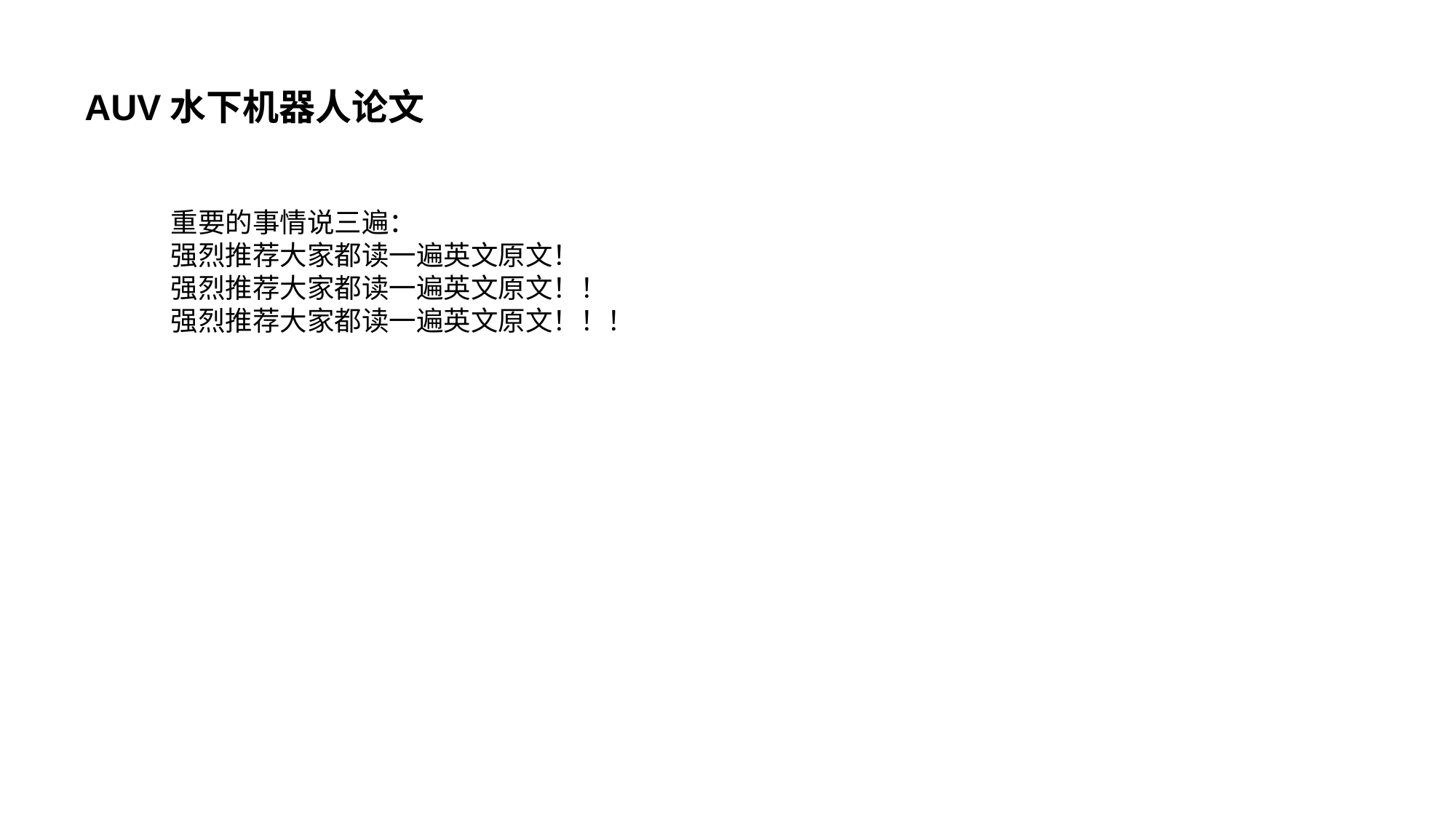

AUV水下机器人论文
重要的事情说三遍：
强烈推荐大家都读一遍英文原文！
强烈推荐大家都读一遍英文原文！！
强烈推荐大家都读一遍英文原文！！！